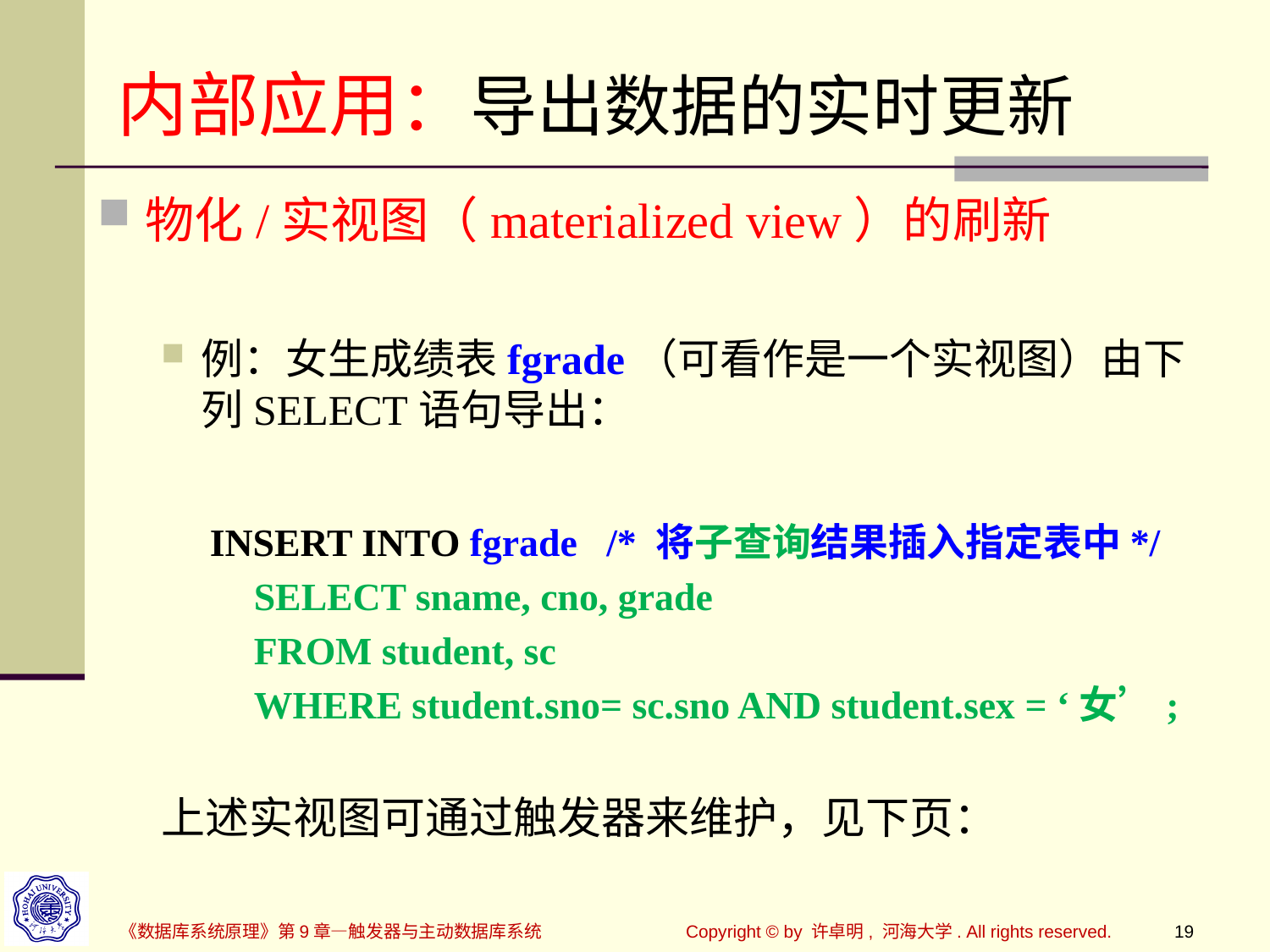

# 内部应用：导出数据的实时更新
物化/实视图（materialized view）的刷新

例：女生成绩表fgrade（可看作是一个实视图）由下列SELECT语句导出：

     INSERT INTO fgrade   /* 将子查询结果插入指定表中*/
   SELECT sname, cno, grade
   FROM student, sc
   WHERE student.sno= sc.sno AND student.sex = ‘女’;

上述实视图可通过触发器来维护，见下页：
《数据库系统原理》第9章—触发器与主动数据库系统
Copyright © by 许卓明, 河海大学. All rights reserved.
19